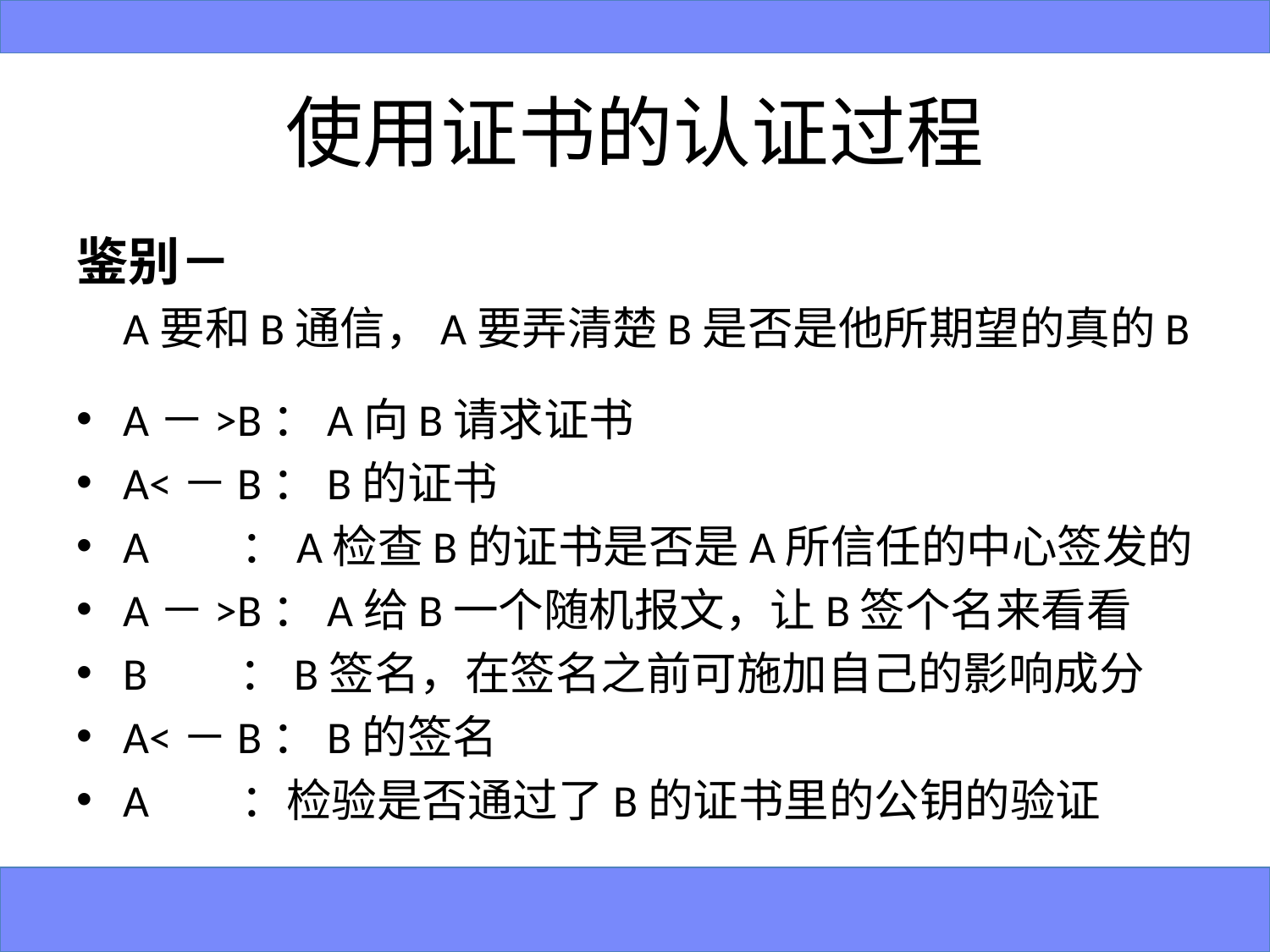

# 使用证书的认证过程
鉴别－
	A要和B通信，A要弄清楚B是否是他所期望的真的B

A－>B：A向B请求证书
A<－B：B的证书
A        ：A检查B的证书是否是A所信任的中心签发的
A－>B：A给B一个随机报文，让B签个名来看看
B        ：B签名，在签名之前可施加自己的影响成分
A<－B：B的签名
A        ：检验是否通过了B的证书里的公钥的验证